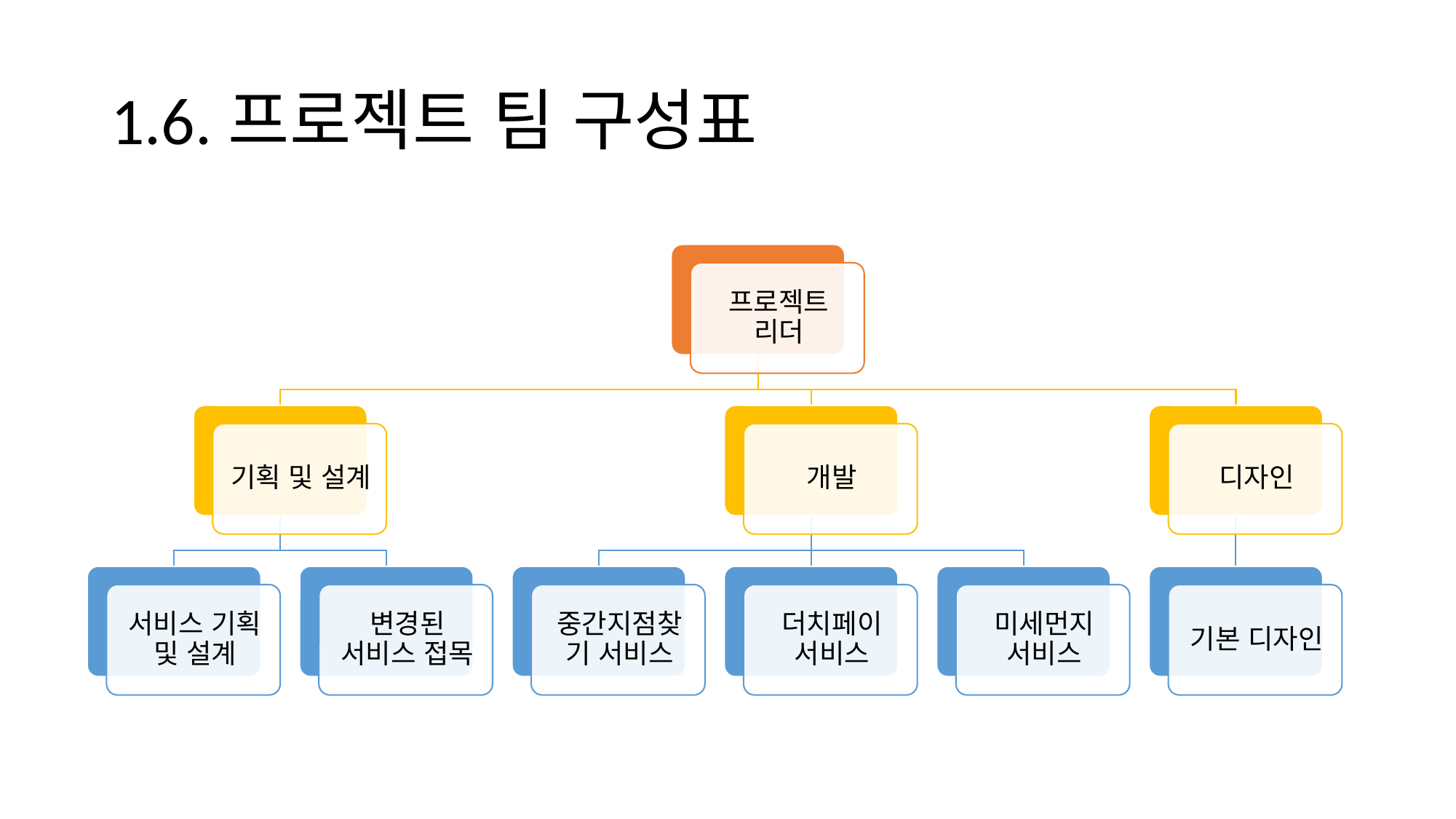

# 1.6.프로젝트 팀 구성표
프로젝트 리더
기획 및 설계
서비스 기획 및 설계
변경된 서비스 접목
개발
중간지점찾기 서비스
더치페이 서비스
미세먼지 서비스
디자인
기본 디자인